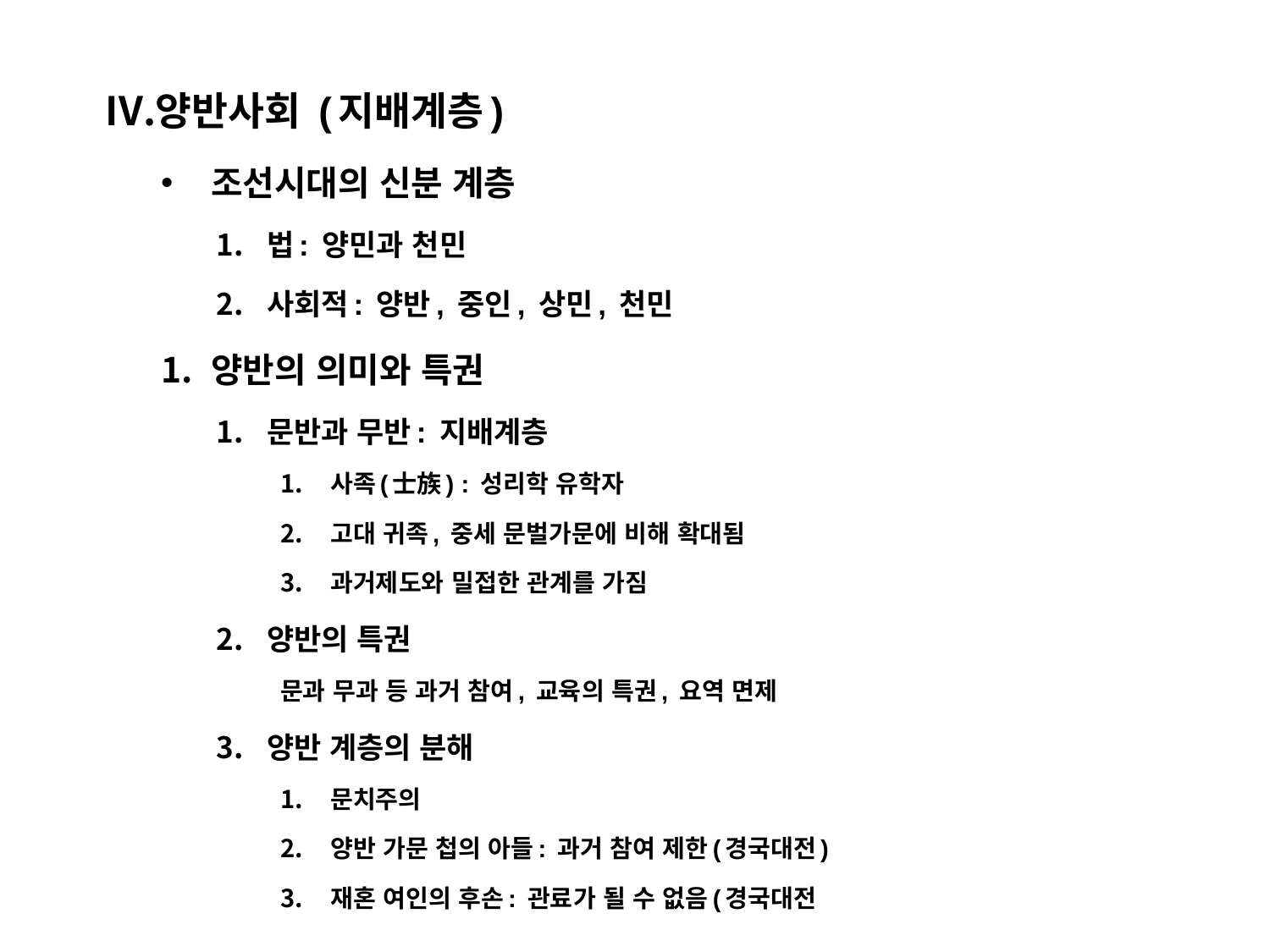

양반사회 (지배계층)
조선시대의 신분 계층
법: 양민과 천민
사회적: 양반, 중인, 상민, 천민
양반의 의미와 특권
문반과 무반: 지배계층
사족(士族) : 성리학 유학자
고대 귀족, 중세 문벌가문에 비해 확대됨
과거제도와 밀접한 관계를 가짐
양반의 특권
문과 무과 등 과거 참여, 교육의 특권, 요역 면제
양반 계층의 분해
문치주의
양반 가문 첩의 아들: 과거 참여 제한(경국대전)
재혼 여인의 후손: 관료가 될 수 없음(경국대전